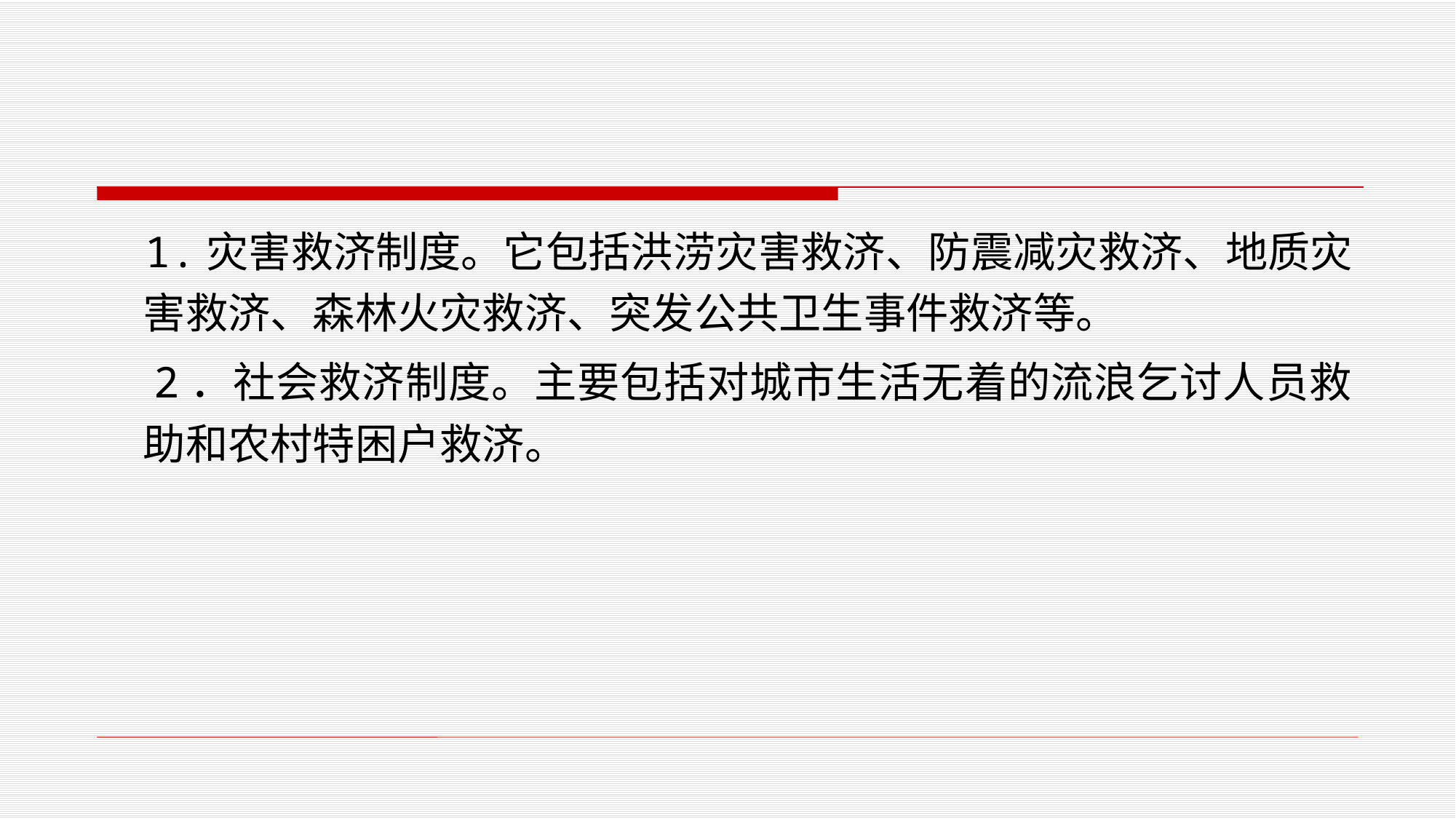

#
  1.灾害救济制度。它包括洪涝灾害救济、防震减灾救济、地质灾害救济、森林火灾救济、突发公共卫生事件救济等。
  2．社会救济制度。主要包括对城市生活无着的流浪乞讨人员救助和农村特困户救济。